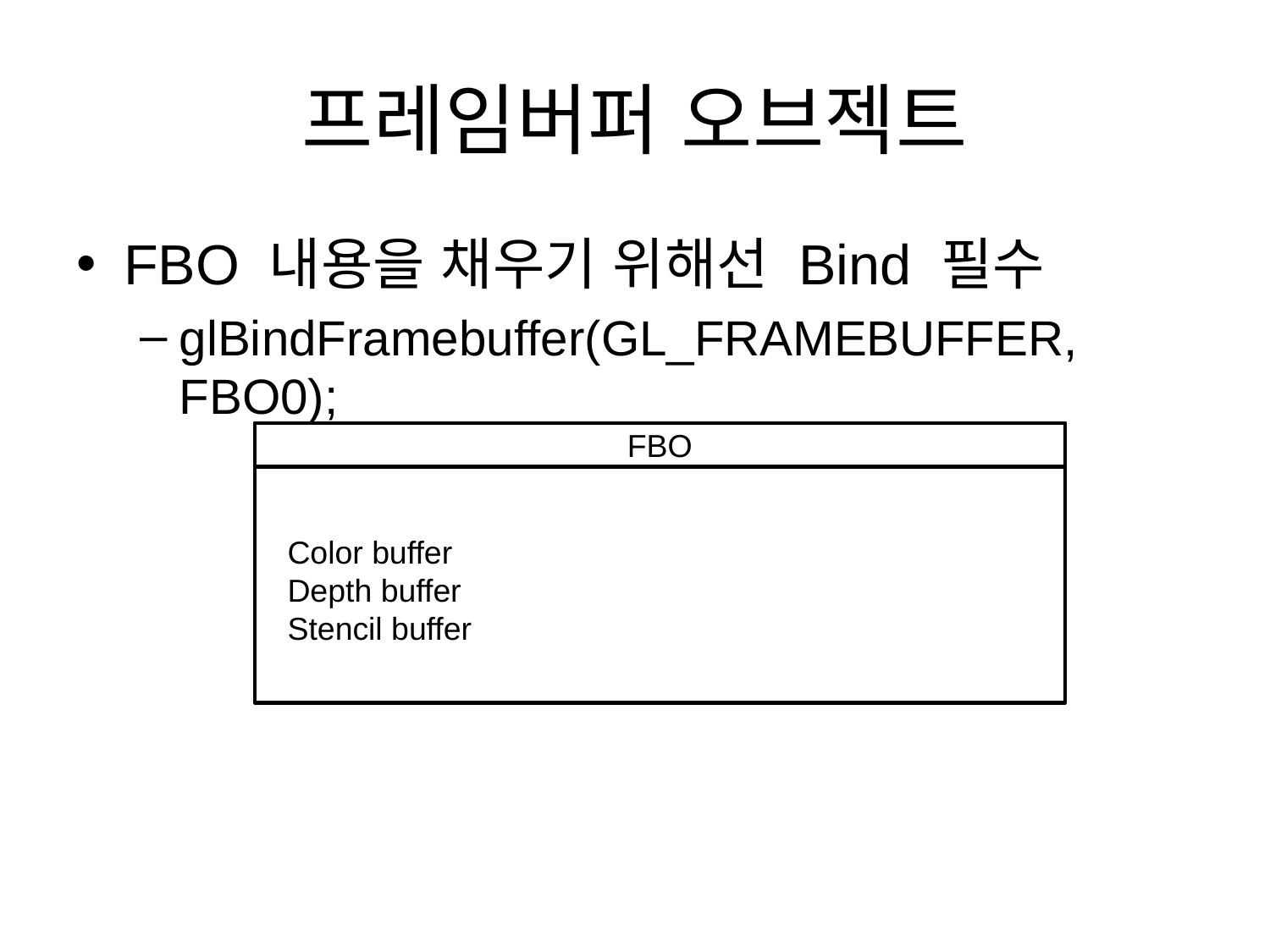

# 프레임버퍼 오브젝트
FBO 내용을 채우기 위해선 Bind 필수
glBindFramebuffer(GL_FRAMEBUFFER, FBO0);

FBO
Color buffer
Depth buffer
Stencil buffer